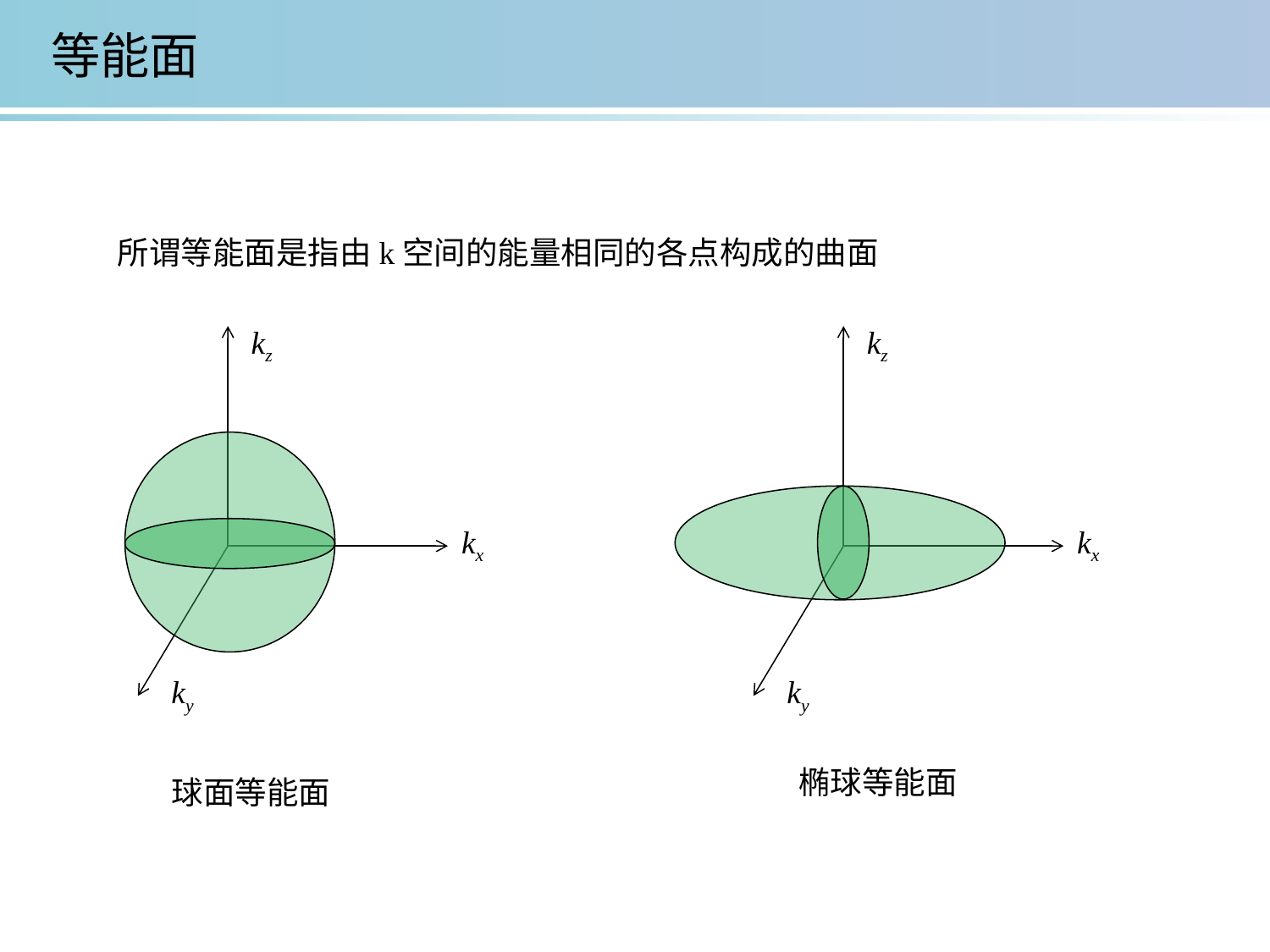

等能面
所谓等能面是指由k空间的能量相同的各点构成的曲面
kz

kx

ky
球面等能面
kz

kx
ky
椭球等能面